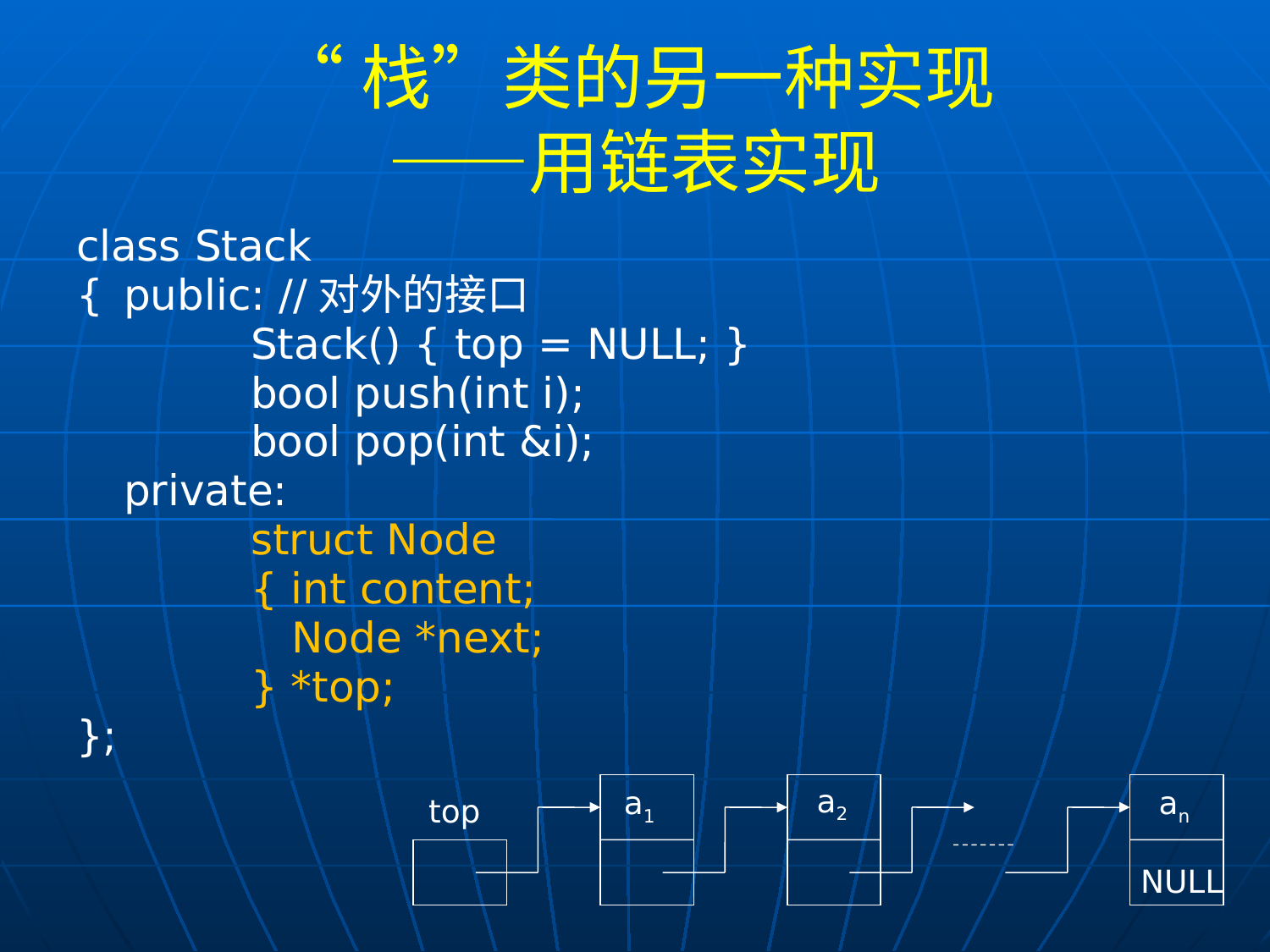

# “栈”类的另一种实现 ——用链表实现
class Stack
{	public: //对外的接口
		Stack() { top = NULL; }
		bool push(int i);
		bool pop(int &i);
	private:
		struct Node
		{ int content;
		   Node *next;
		} *top;
};

a2

a1
an
 top

NULL